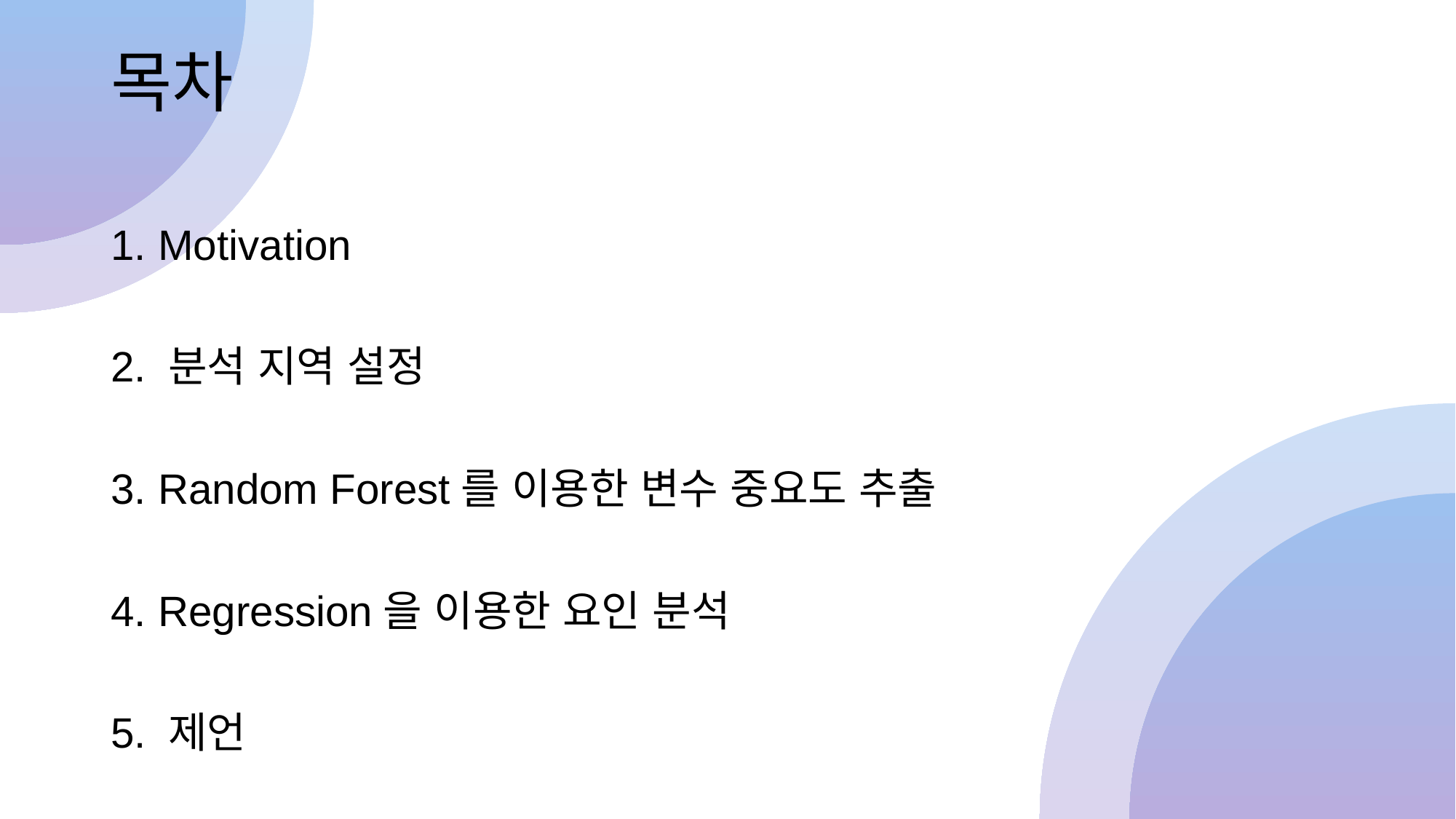

# 목차
1. Motivation

2. 분석 지역 설정

3. Random Forest를 이용한 변수 중요도 추출

4. Regression을 이용한 요인 분석

5. 제언